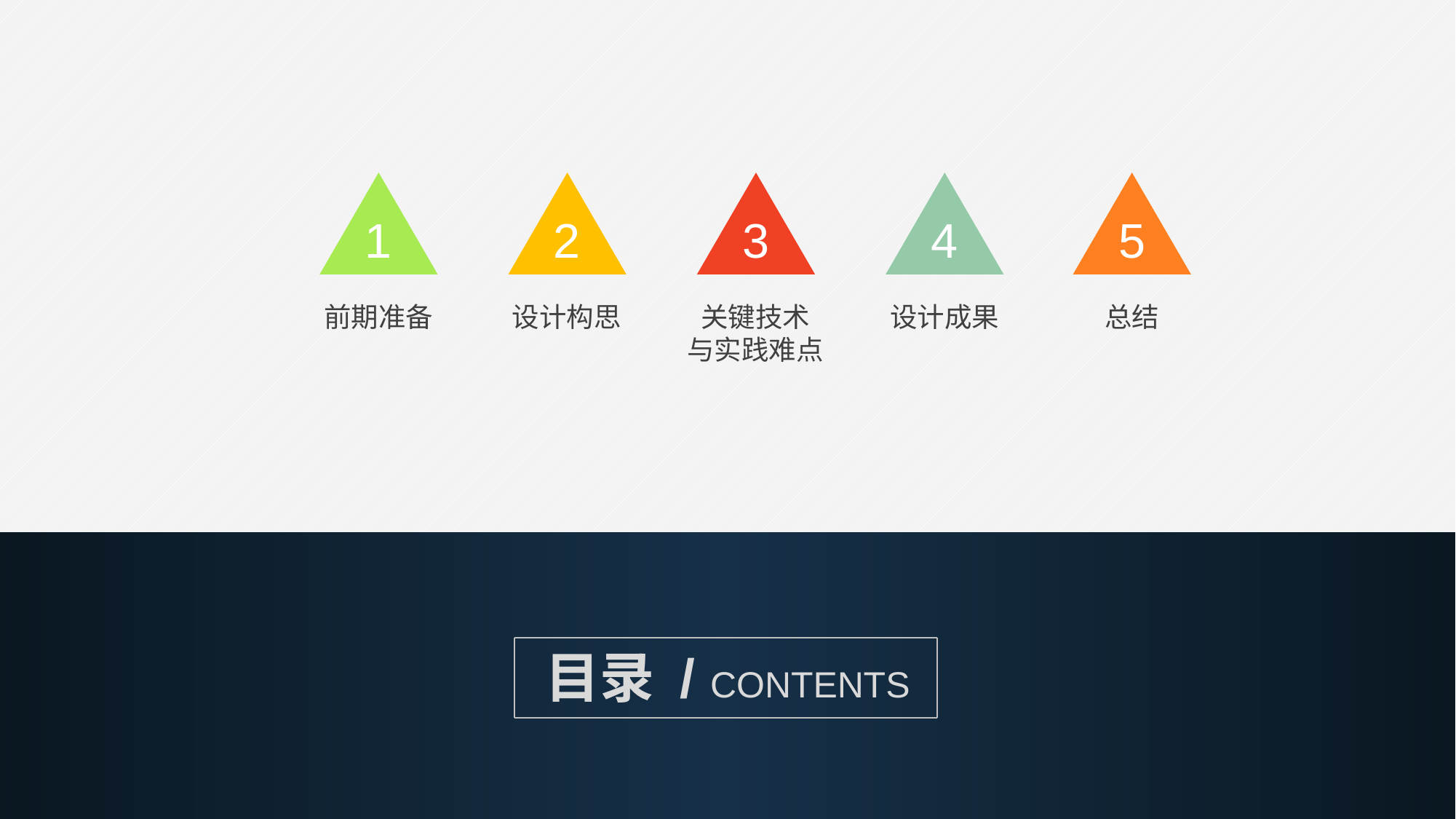

5

1

2

3

4
前期准备
设计构思
关键技术
与实践难点
设计成果

总结
目录 / CONTENTS